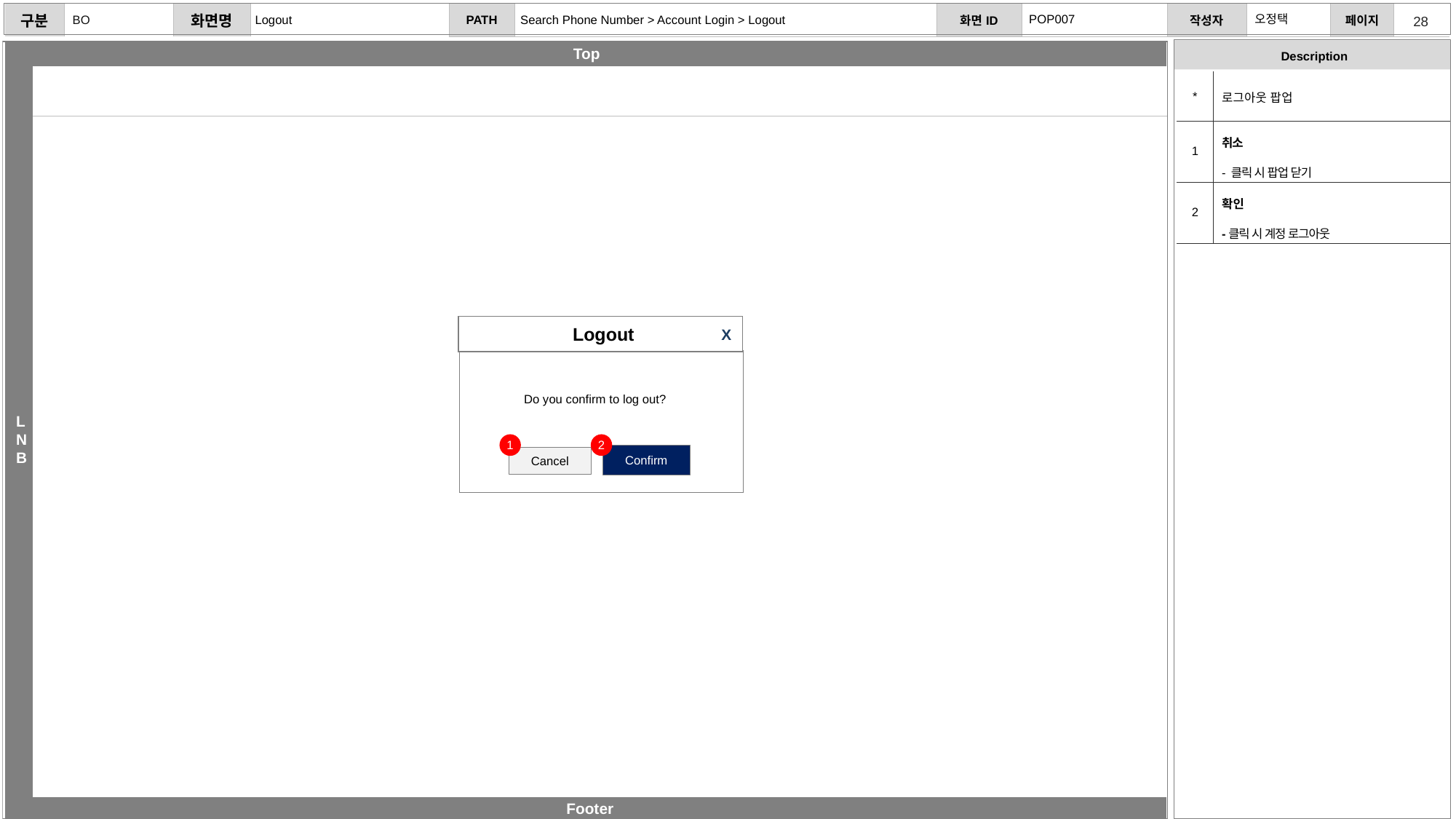

POP007
오정택
BO
Logout
Search Phone Number > Account Login > Logout
| \* | 로그아웃 팝업 |
| --- | --- |
| 1 | 취소 - 클릭 시 팝업 닫기 |
| 2 | 확인 -클릭 시 계정 로그아웃 |
X

Do you confirm to log out?
Confirm
Cancel
Logout
1
2